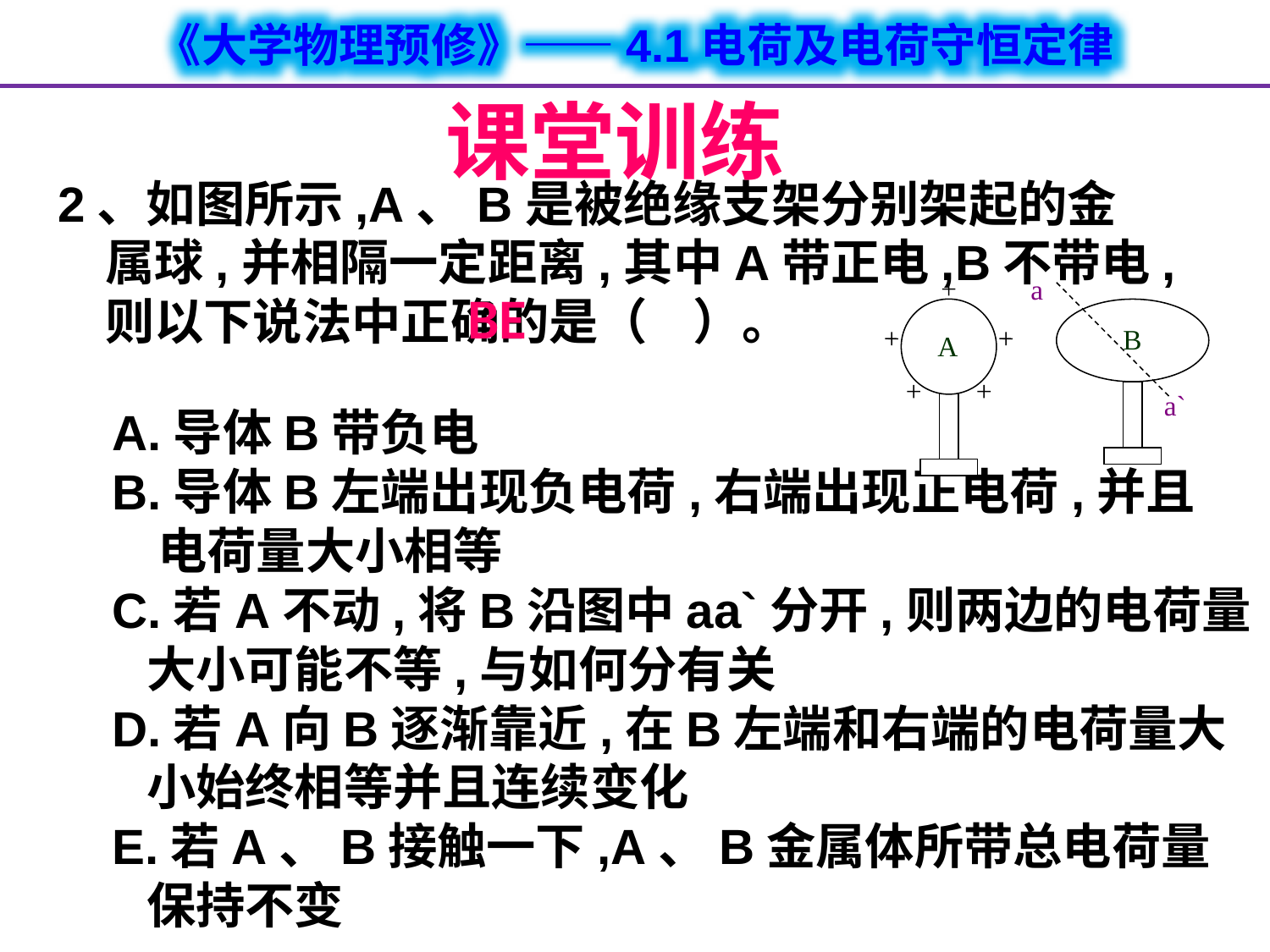

课堂训练
2、如图所示,A、B是被绝缘支架分别架起的金属球,并相隔一定距离,其中A带正电,B不带电,则以下说法中正确的是（    ）。
a

A

B

a`
BE
A.导体B带负电
B.导体B左端出现负电荷,右端出现正电荷,并且
   电荷量大小相等
C.若A不动,将B沿图中aa`分开,则两边的电荷量
  大小可能不等,与如何分有关
D.若A向B逐渐靠近,在B左端和右端的电荷量大
  小始终相等并且连续变化
E.若A、B接触一下,A、B金属体所带总电荷量
  保持不变